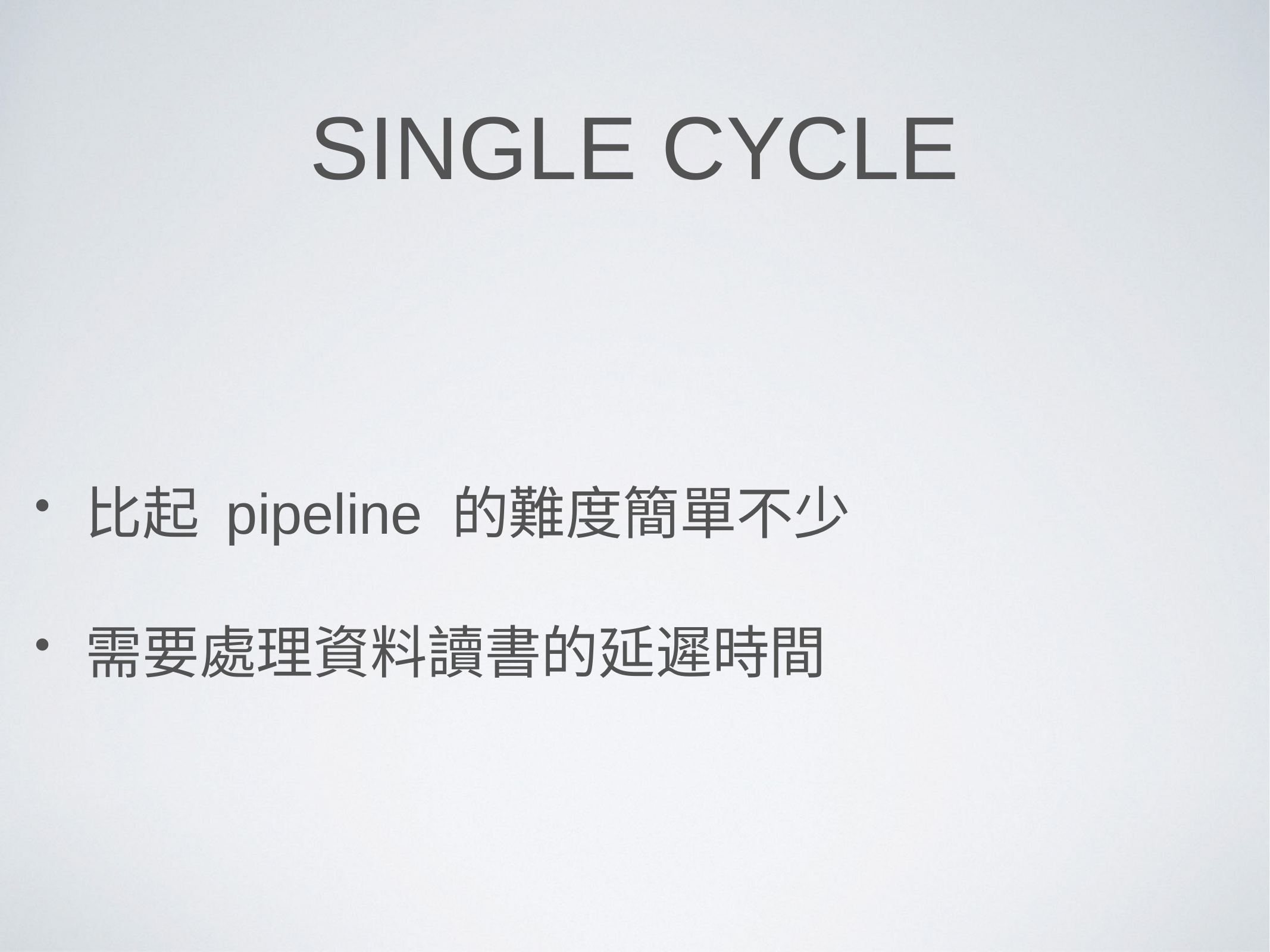

# single cycle
比起 pipeline 的難度簡單不少
需要處理資料讀書的延遲時間